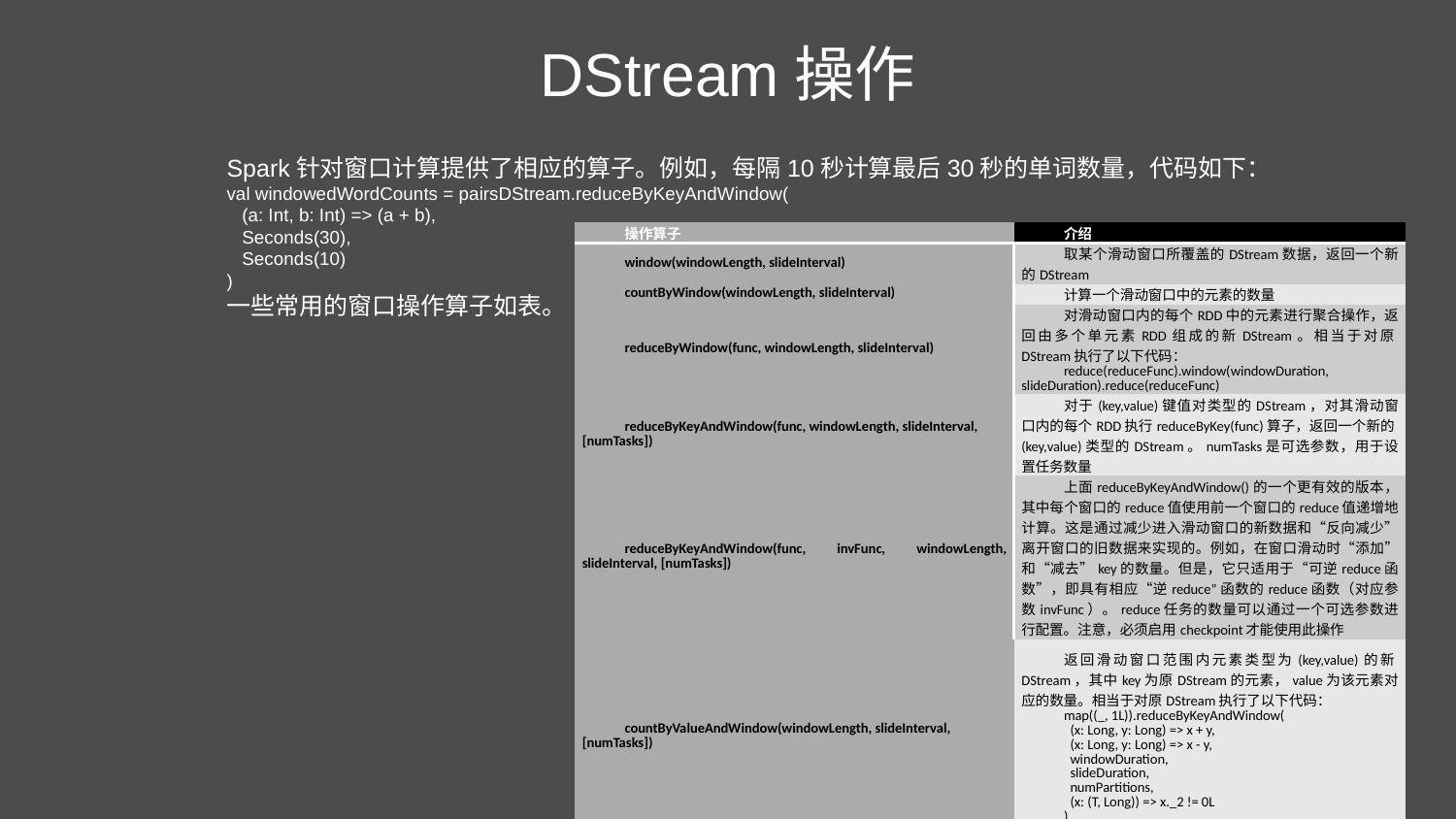

DStream操作

Spark针对窗口计算提供了相应的算子。例如，每隔10秒计算最后30秒的单词数量，代码如下：
val windowedWordCounts = pairsDStream.reduceByKeyAndWindow(
   (a: Int, b: Int) => (a + b),
   Seconds(30),
   Seconds(10)
)
一些常用的窗口操作算子如表。

| 操作算子 | 介绍 |
| --- | --- |
| window(windowLength, slideInterval) | 取某个滑动窗口所覆盖的DStream数据，返回一个新的DStream |
| countByWindow(windowLength, slideInterval) | 计算一个滑动窗口中的元素的数量 |
| reduceByWindow(func, windowLength, slideInterval) | 对滑动窗口内的每个RDD中的元素进行聚合操作，返回由多个单元素RDD组成的新DStream。相当于对原DStream执行了以下代码： reduce(reduceFunc).window(windowDuration, slideDuration).reduce(reduceFunc) |
| reduceByKeyAndWindow(func, windowLength, slideInterval, [numTasks]) | 对于(key,value)键值对类型的DStream，对其滑动窗口内的每个RDD执行reduceByKey(func)算子，返回一个新的(key,value)类型的DStream。numTasks是可选参数，用于设置任务数量 |
| reduceByKeyAndWindow(func, invFunc, windowLength, slideInterval, [numTasks]) | 上面reduceByKeyAndWindow()的一个更有效的版本，其中每个窗口的reduce值使用前一个窗口的reduce值递增地计算。这是通过减少进入滑动窗口的新数据和“反向减少”离开窗口的旧数据来实现的。例如，在窗口滑动时“添加”和“减去”key的数量。但是，它只适用于“可逆reduce函数”，即具有相应“逆reduce”函数的reduce函数（对应参数invFunc）。reduce任务的数量可以通过一个可选参数进行配置。注意，必须启用checkpoint才能使用此操作 |
| countByValueAndWindow(windowLength, slideInterval, [numTasks]) | 返回滑动窗口范围内元素类型为(key,value)的新DStream，其中key为原DStream的元素，value为该元素对应的数量。相当于对原DStream执行了以下代码： map((\_, 1L)).reduceByKeyAndWindow( (x: Long, y: Long) => x + y, (x: Long, y: Long) => x - y, windowDuration, slideDuration, numPartitions, (x: (T, Long)) => x.\_2 != 0L ) |